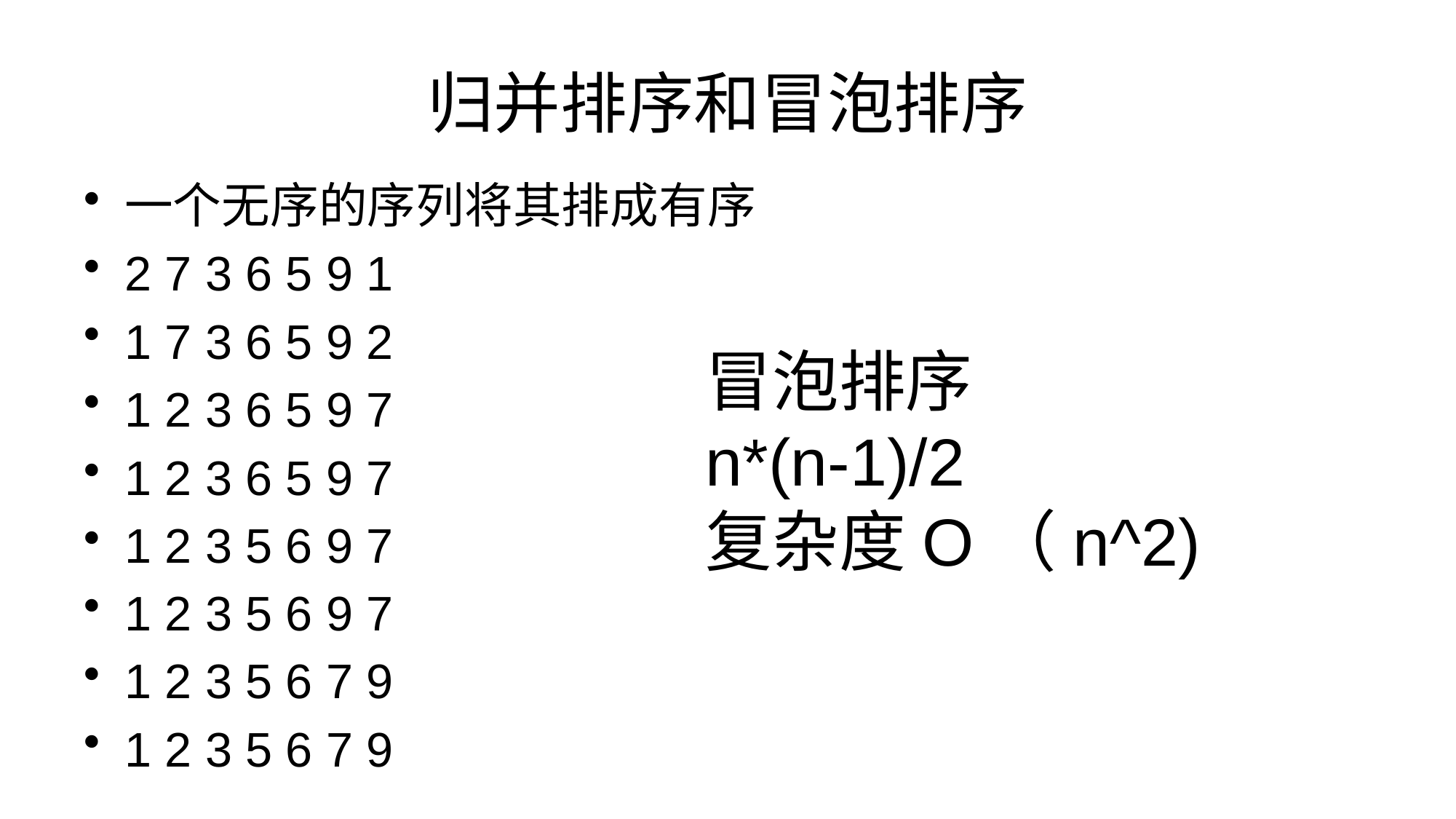

# 归并排序和冒泡排序
一个无序的序列将其排成有序
2 7 3 6 5 9 1
1 7 3 6 5 9 2
1 2 3 6 5 9 7
1 2 3 6 5 9 7
1 2 3 5 6 9 7
1 2 3 5 6 9 7
1 2 3 5 6 7 9
1 2 3 5 6 7 9

冒泡排序
n*(n-1)/2
复杂度O（n^2)